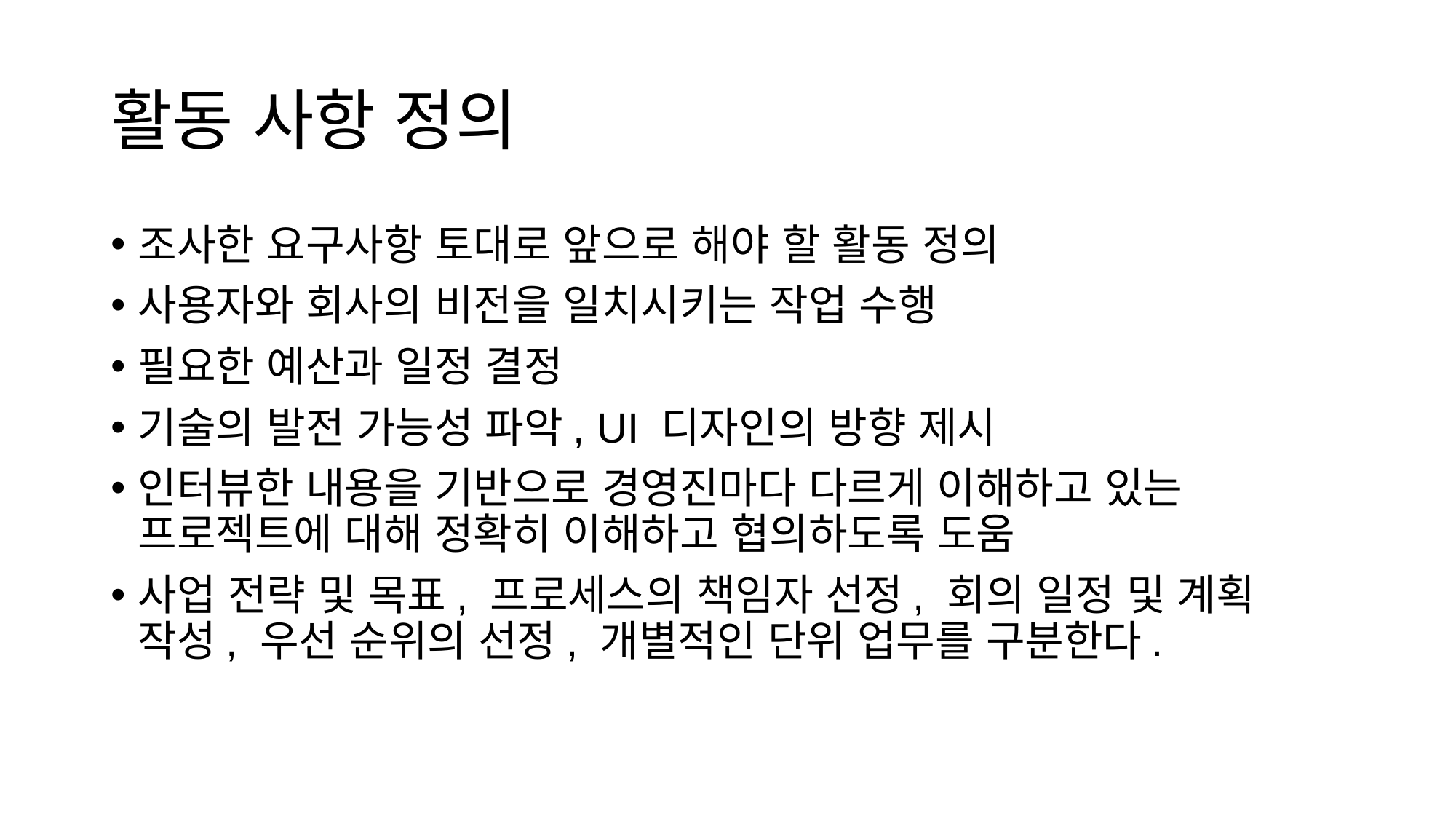

# 활동 사항 정의
조사한 요구사항 토대로 앞으로 해야 할 활동 정의
사용자와 회사의 비전을 일치시키는 작업 수행
필요한 예산과 일정 결정
기술의 발전 가능성 파악, UI 디자인의 방향 제시
인터뷰한 내용을 기반으로 경영진마다 다르게 이해하고 있는 프로젝트에 대해 정확히 이해하고 협의하도록 도움
사업 전략 및 목표, 프로세스의 책임자 선정, 회의 일정 및 계획 작성, 우선 순위의 선정, 개별적인 단위 업무를 구분한다.